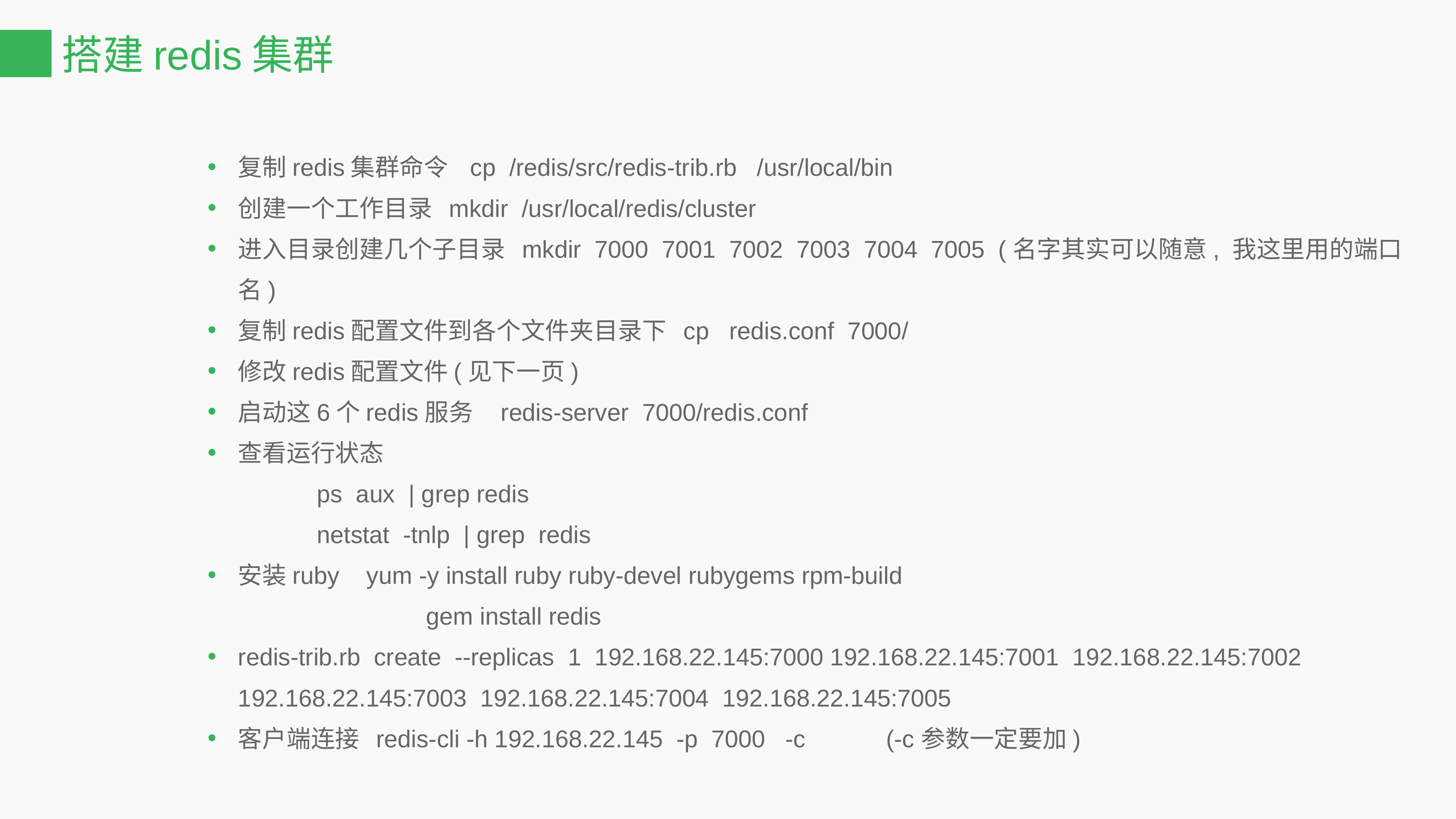

# 搭建redis集群
复制redis集群命令   cp  /redis/src/redis-trib.rb   /usr/local/bin
创建一个工作目录  mkdir  /usr/local/redis/cluster
进入目录创建几个子目录  mkdir  7000  7001  7002  7003  7004  7005  (名字其实可以随意, 我这里用的端口名)
复制redis配置文件到各个文件夹目录下  cp   redis.conf  7000/
修改redis配置文件(见下一页)
启动这6个redis服务    redis-server  7000/redis.conf
查看运行状态
		ps  aux  | grep redis
		netstat  -tnlp  | grep  redis
安装ruby    yum -y install ruby ruby-devel rubygems rpm-build
				gem install redis
redis-trib.rb  create  --replicas  1  192.168.22.145:7000 192.168.22.145:7001  192.168.22.145:7002 192.168.22.145:7003  192.168.22.145:7004  192.168.22.145:7005
客户端连接  redis-cli -h 192.168.22.145  -p  7000   -c            (-c参数一定要加)